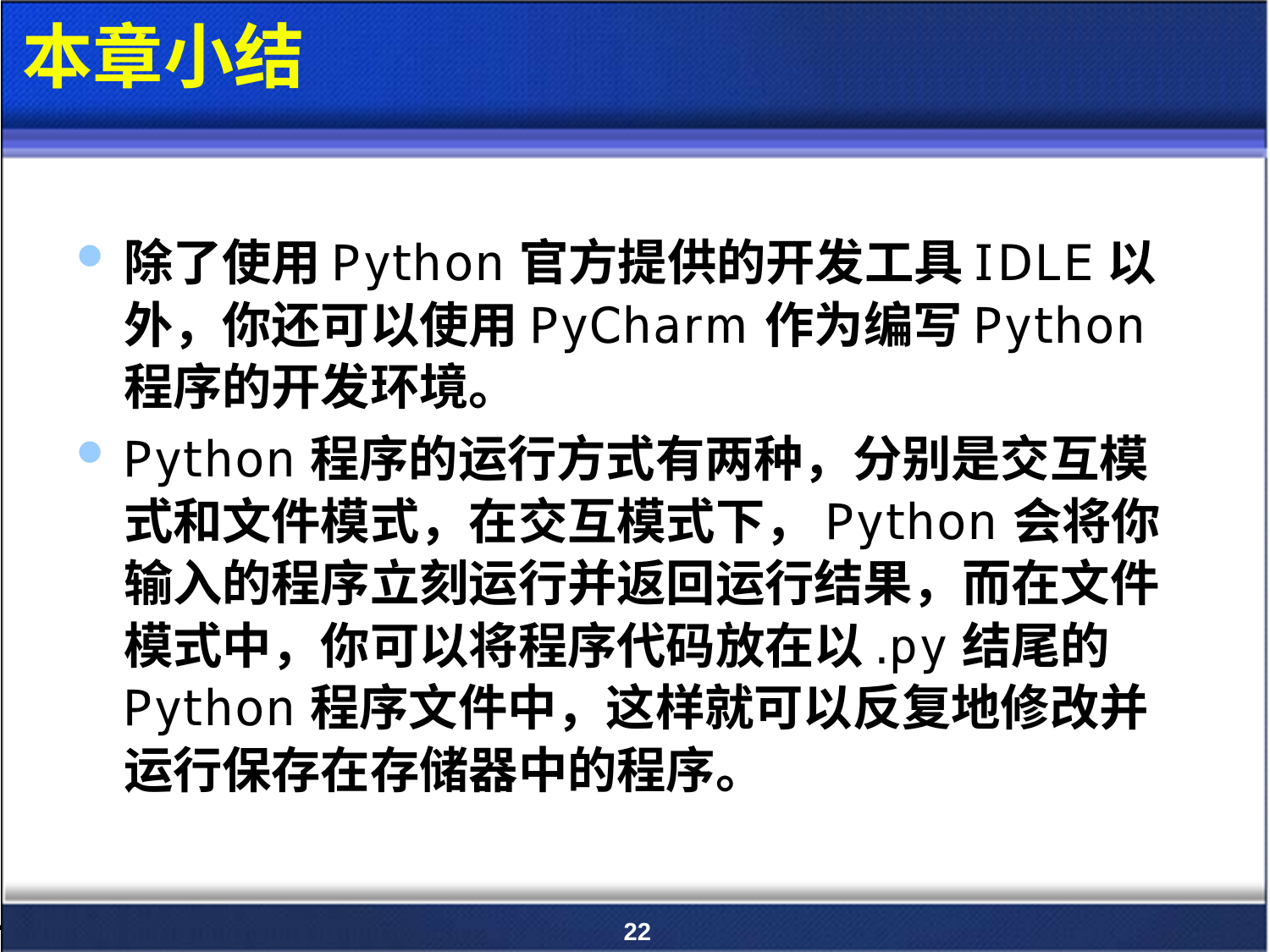

# 本章小结
除了使用Python官方提供的开发工具IDLE以外，你还可以使用PyCharm作为编写Python程序的开发环境。
Python程序的运行方式有两种，分别是交互模式和文件模式，在交互模式下，Python会将你输入的程序立刻运行并返回运行结果，而在文件模式中，你可以将程序代码放在以.py结尾的Python程序文件中，这样就可以反复地修改并运行保存在存储器中的程序。

22